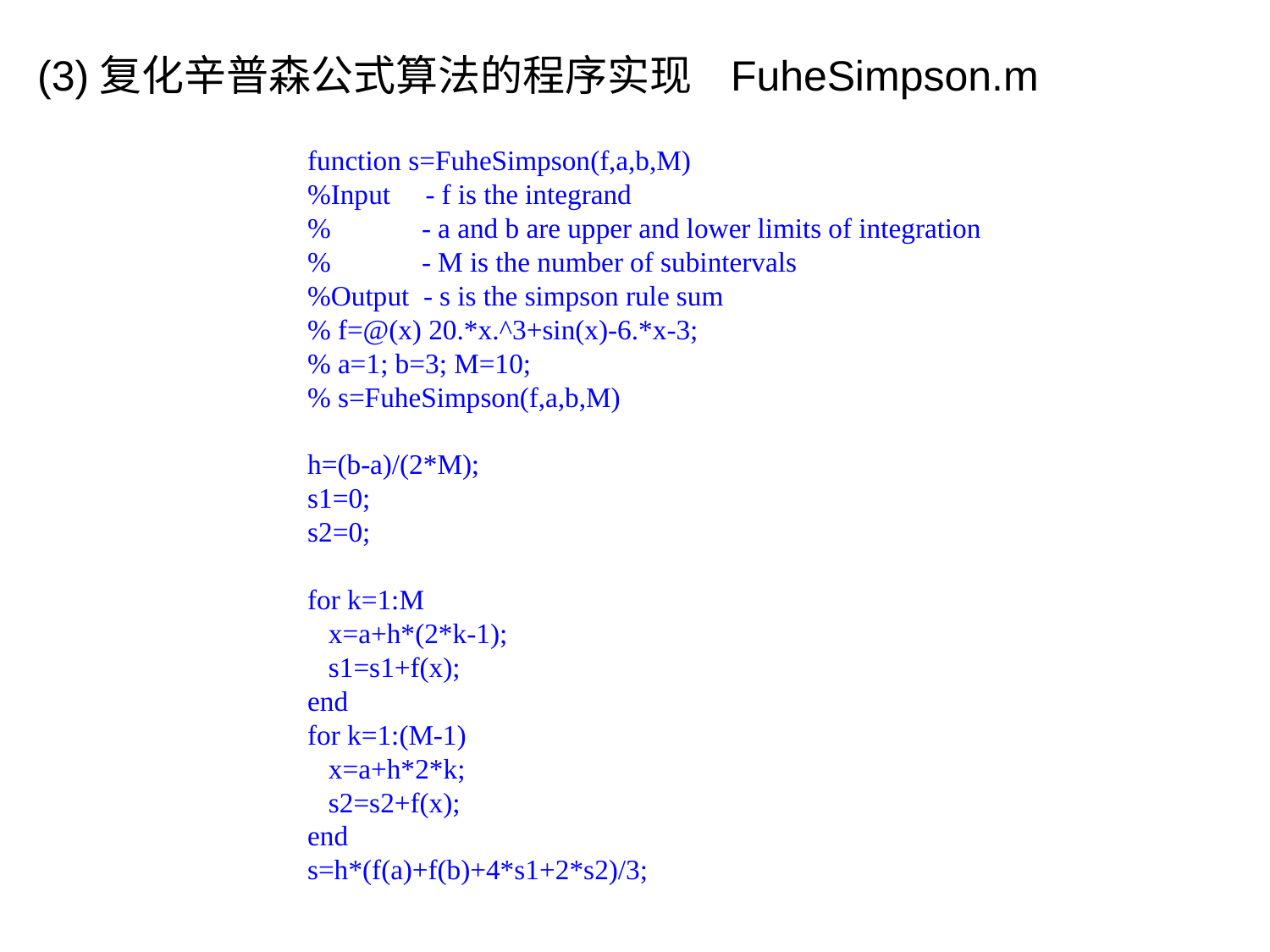

(3)复化辛普森公式算法的程序实现   FuheSimpson.m
function s=FuheSimpson(f,a,b,M)
%Input     - f is the integrand
%             - a and b are upper and lower limits of integration
%             - M is the number of subintervals
%Output  - s is the simpson rule sum
% f=@(x) 20.*x.^3+sin(x)-6.*x-3;
% a=1; b=3; M=10;
% s=FuheSimpson(f,a,b,M)

h=(b-a)/(2*M);
s1=0;
s2=0;

for k=1:M
   x=a+h*(2*k-1);
   s1=s1+f(x);
end
for k=1:(M-1)
   x=a+h*2*k;
   s2=s2+f(x);
end
s=h*(f(a)+f(b)+4*s1+2*s2)/3;